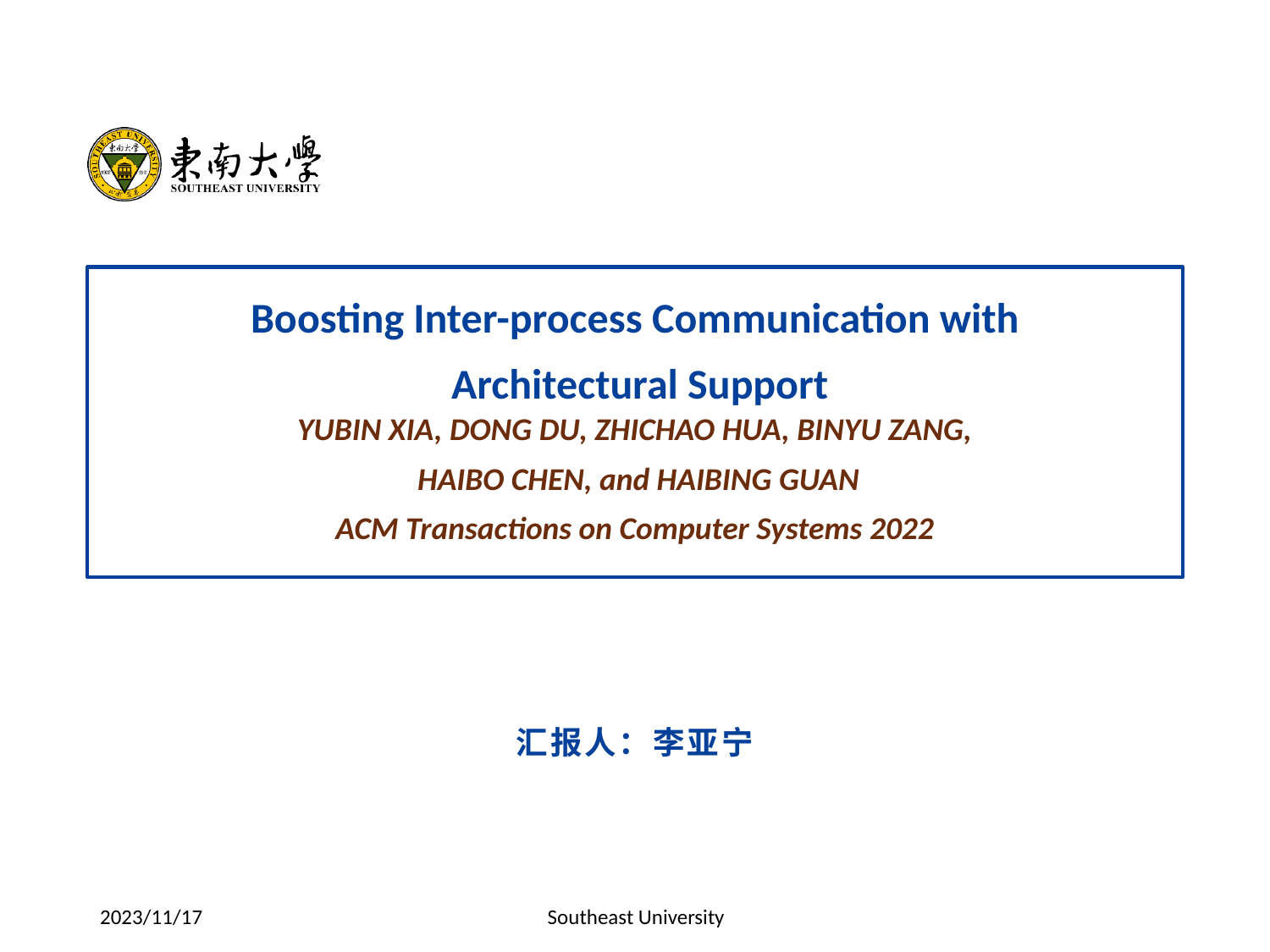

Boosting Inter-process Communication with
 Architectural Support
YUBIN XIA, DONG DU, ZHICHAO HUA, BINYU ZANG,
 HAIBO CHEN, and HAIBING GUAN
ACM Transactions on Computer Systems 2022
汇报人：李亚宁